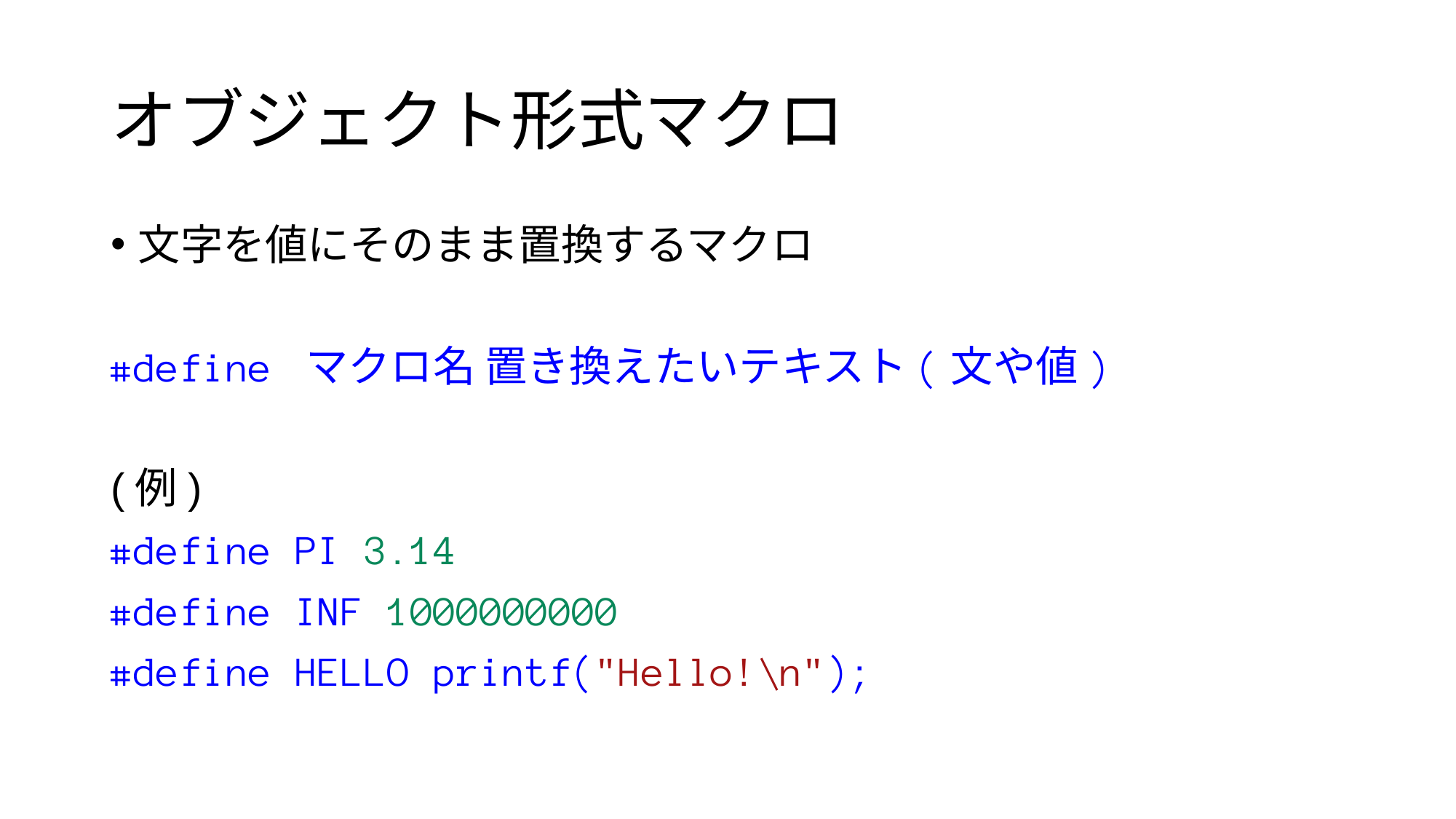

# オブジェクト形式マクロ
文字を値にそのまま置換するマクロ

#define マクロ名 置き換えたいテキスト(文や値)

(例)
#define PI 3.14
#define INF 1000000000
#define HELLO printf("Hello!\n");